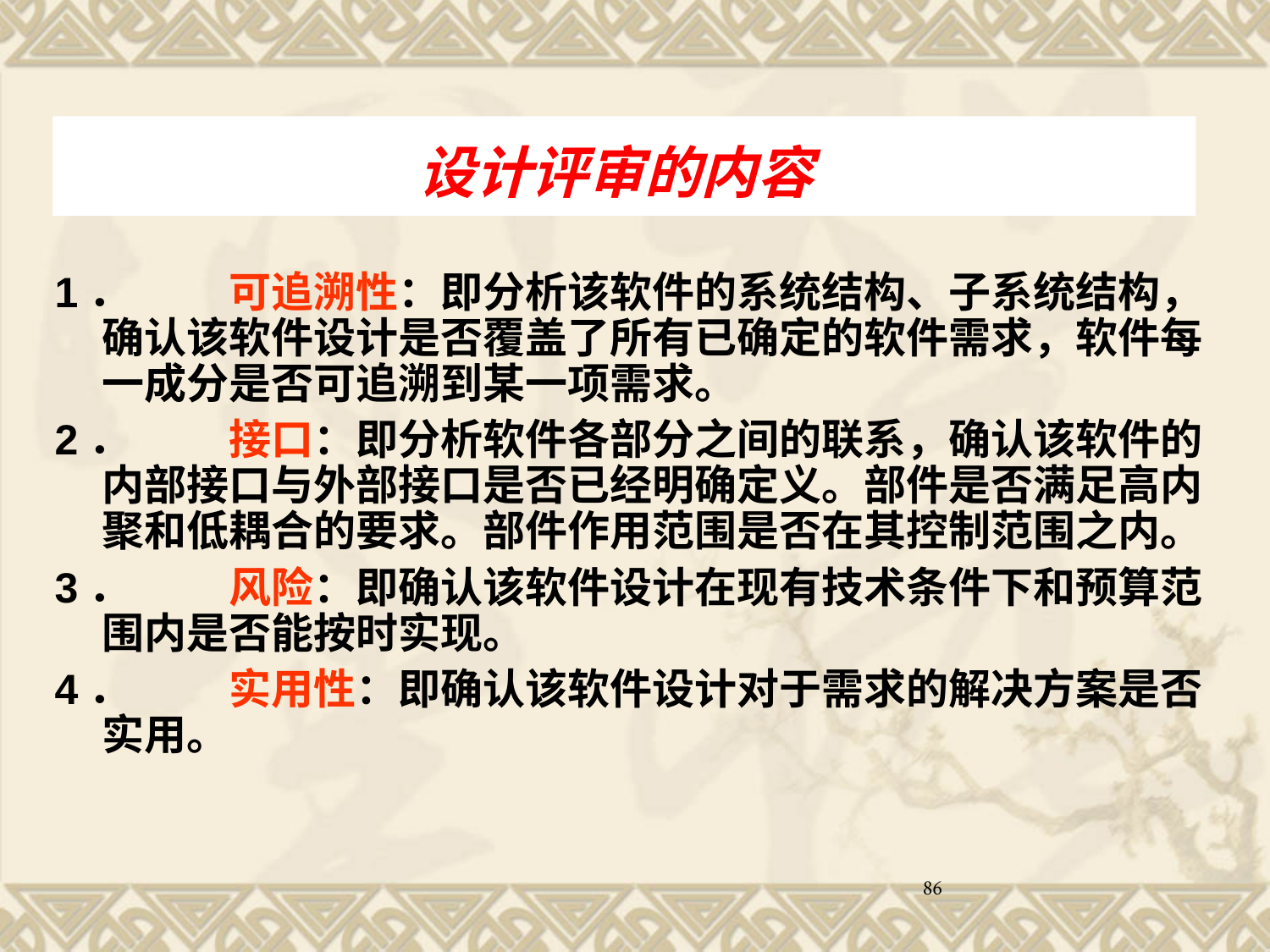

设计评审的内容
1．	可追溯性：即分析该软件的系统结构、子系统结构，确认该软件设计是否覆盖了所有已确定的软件需求，软件每一成分是否可追溯到某一项需求。
2．	接口：即分析软件各部分之间的联系，确认该软件的内部接口与外部接口是否已经明确定义。部件是否满足高内聚和低耦合的要求。部件作用范围是否在其控制范围之内。
3．	风险：即确认该软件设计在现有技术条件下和预算范围内是否能按时实现。
4．	实用性：即确认该软件设计对于需求的解决方案是否实用。

86